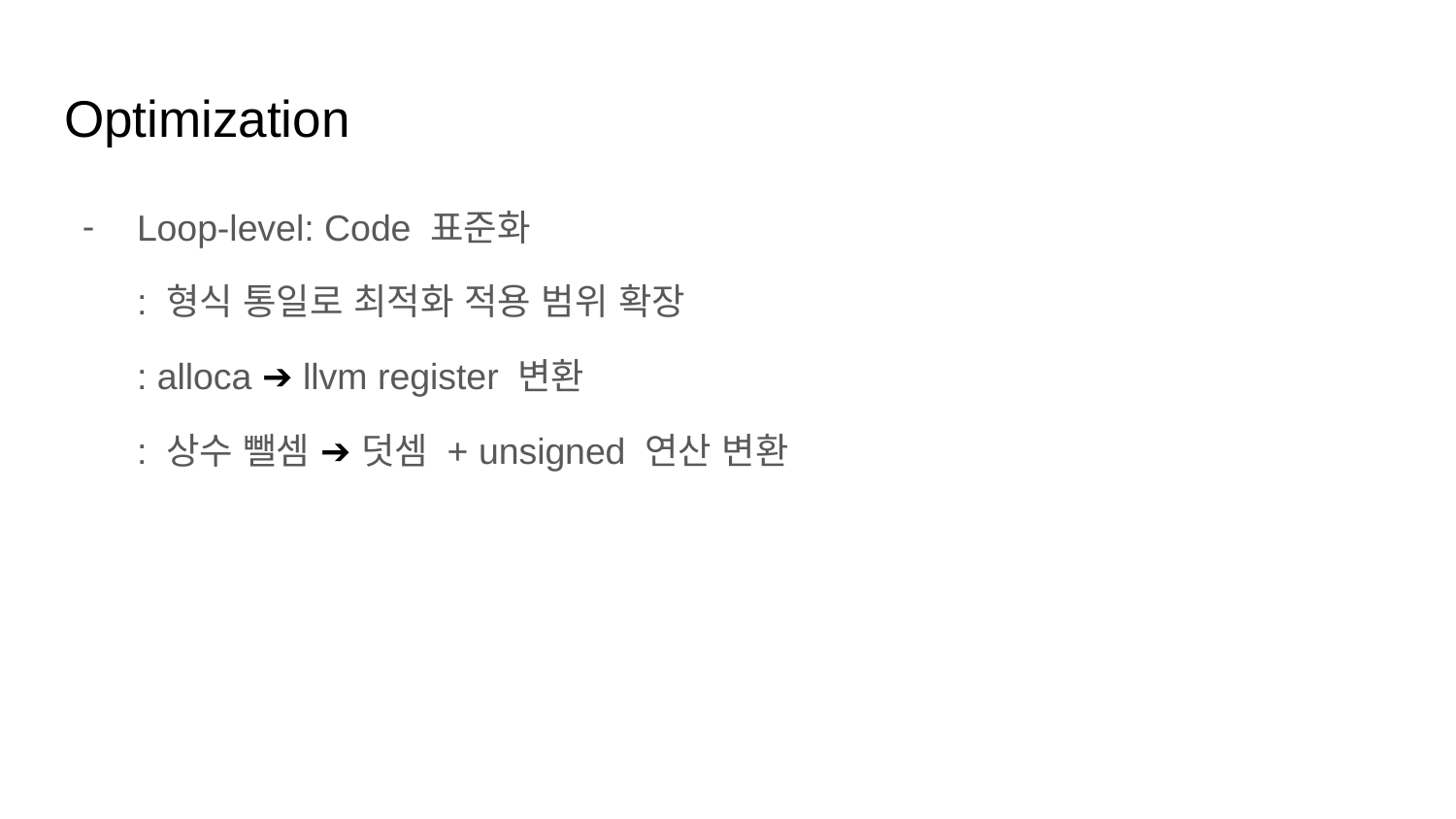

# Optimization
Loop-level: Code 표준화
: 형식 통일로 최적화 적용 범위 확장
: alloca ➔ llvm register 변환
: 상수 뺄셈 ➔ 덧셈 + unsigned 연산 변환